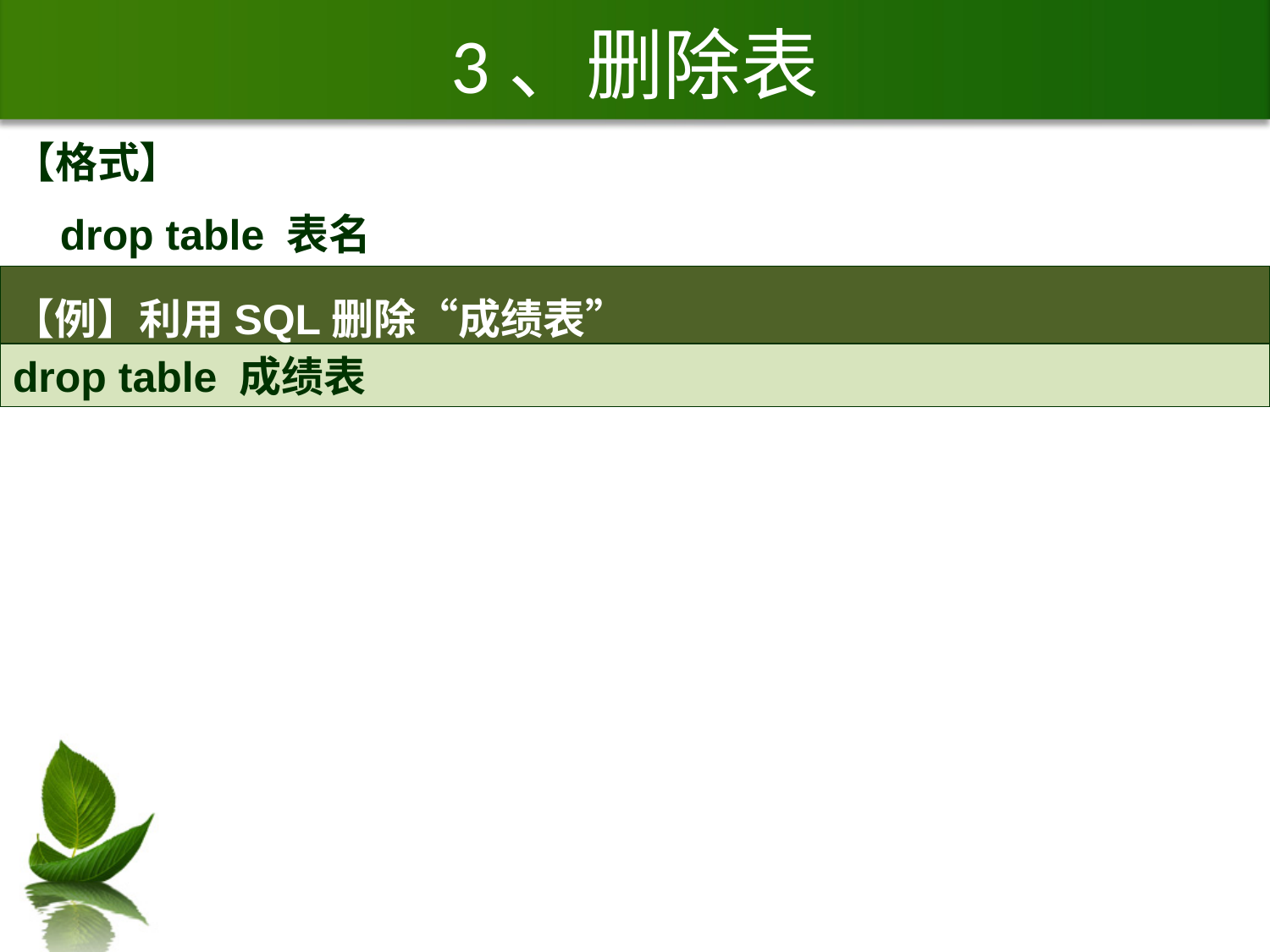

# 3、删除表
【格式】
    drop table 表名
【例】利用SQL删除“成绩表”
drop table 成绩表